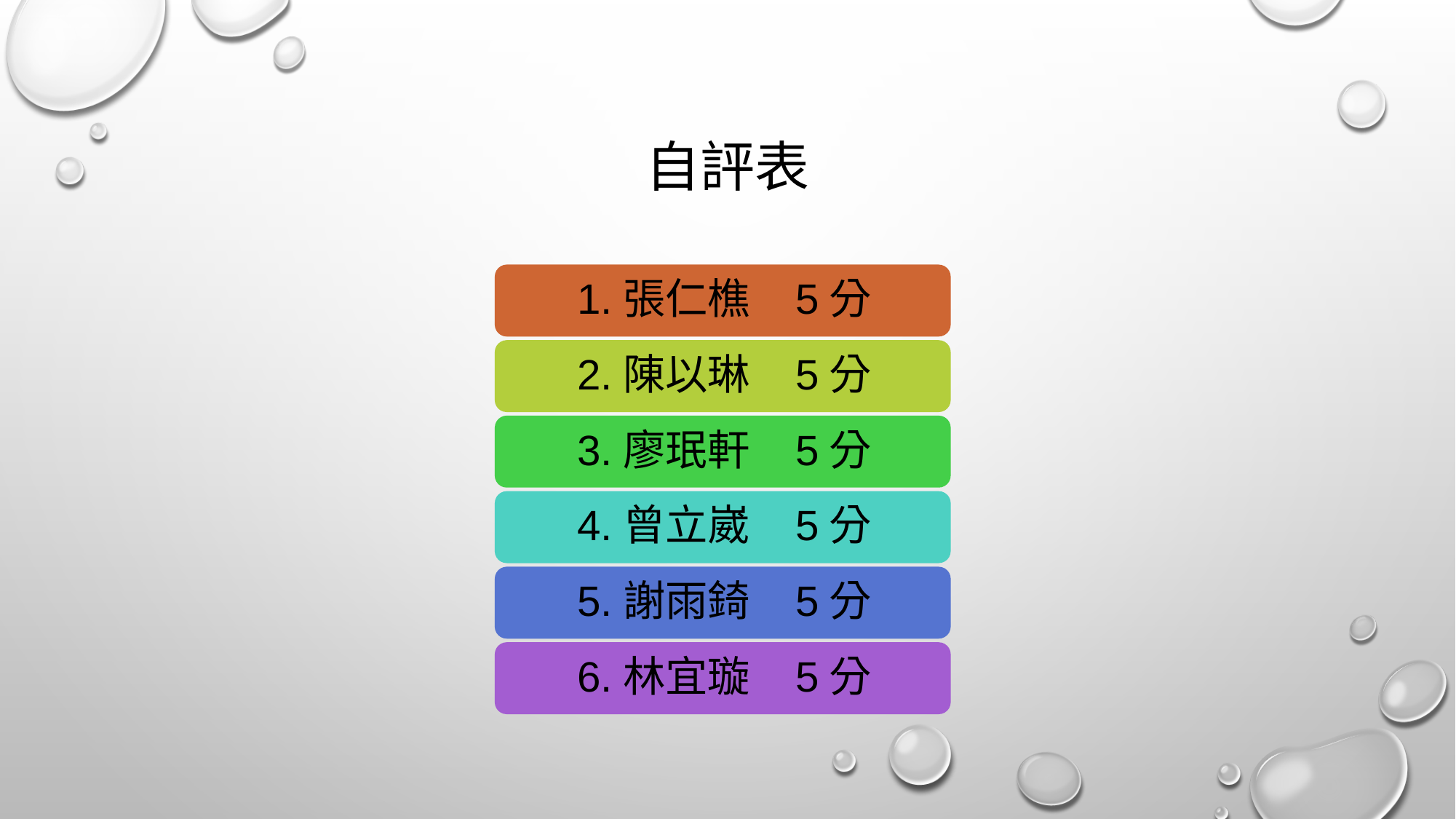

# 自評表
1.張仁樵	5分
2.陳以琳	5分
3.廖珉軒	5分
4.曾立崴	5分
5.謝雨錡	5分
6.林宜璇	5分